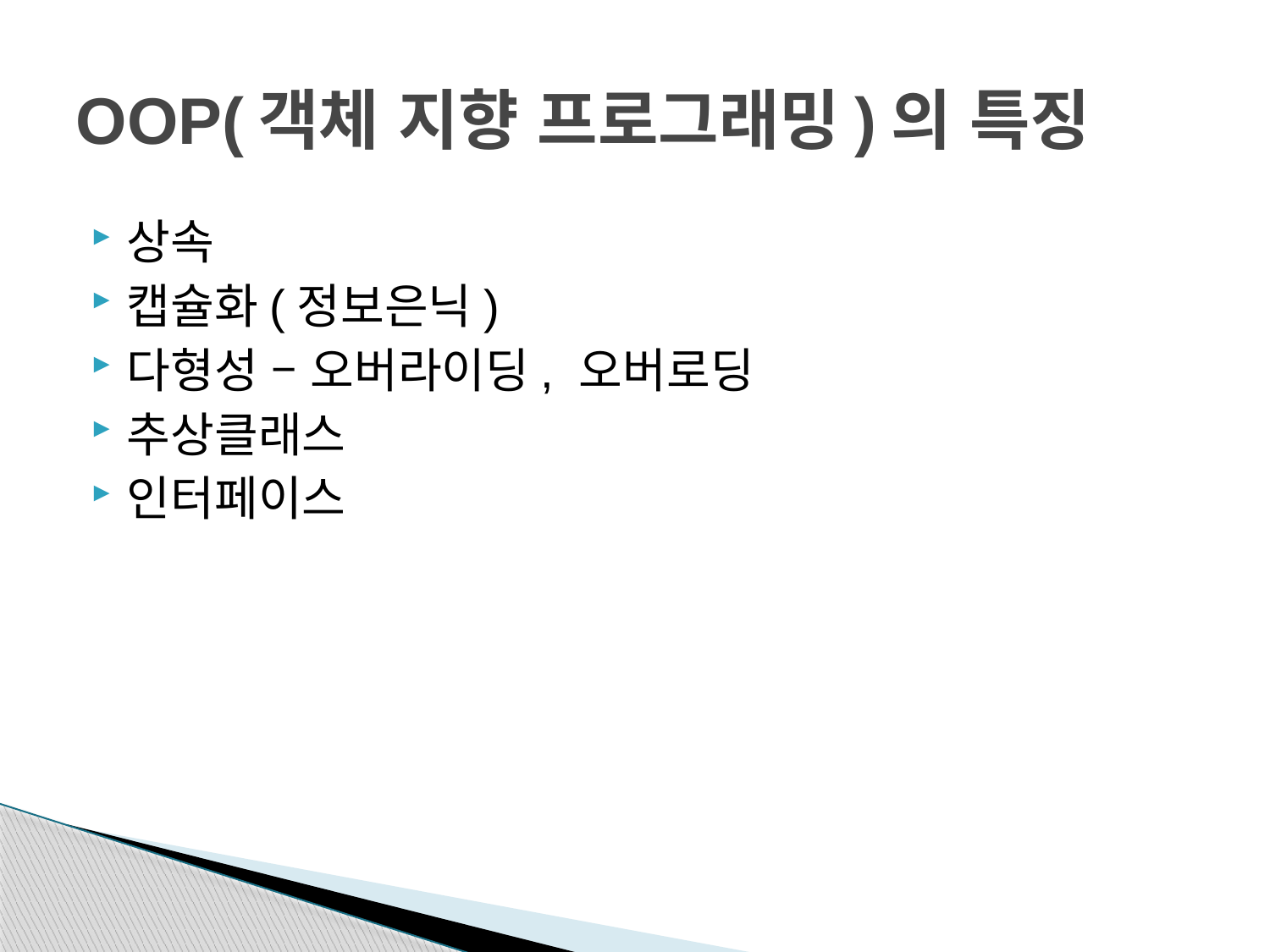

# OOP(객체 지향 프로그래밍)의 특징
상속
캡슐화(정보은닉)
다형성 – 오버라이딩, 오버로딩
추상클래스
인터페이스